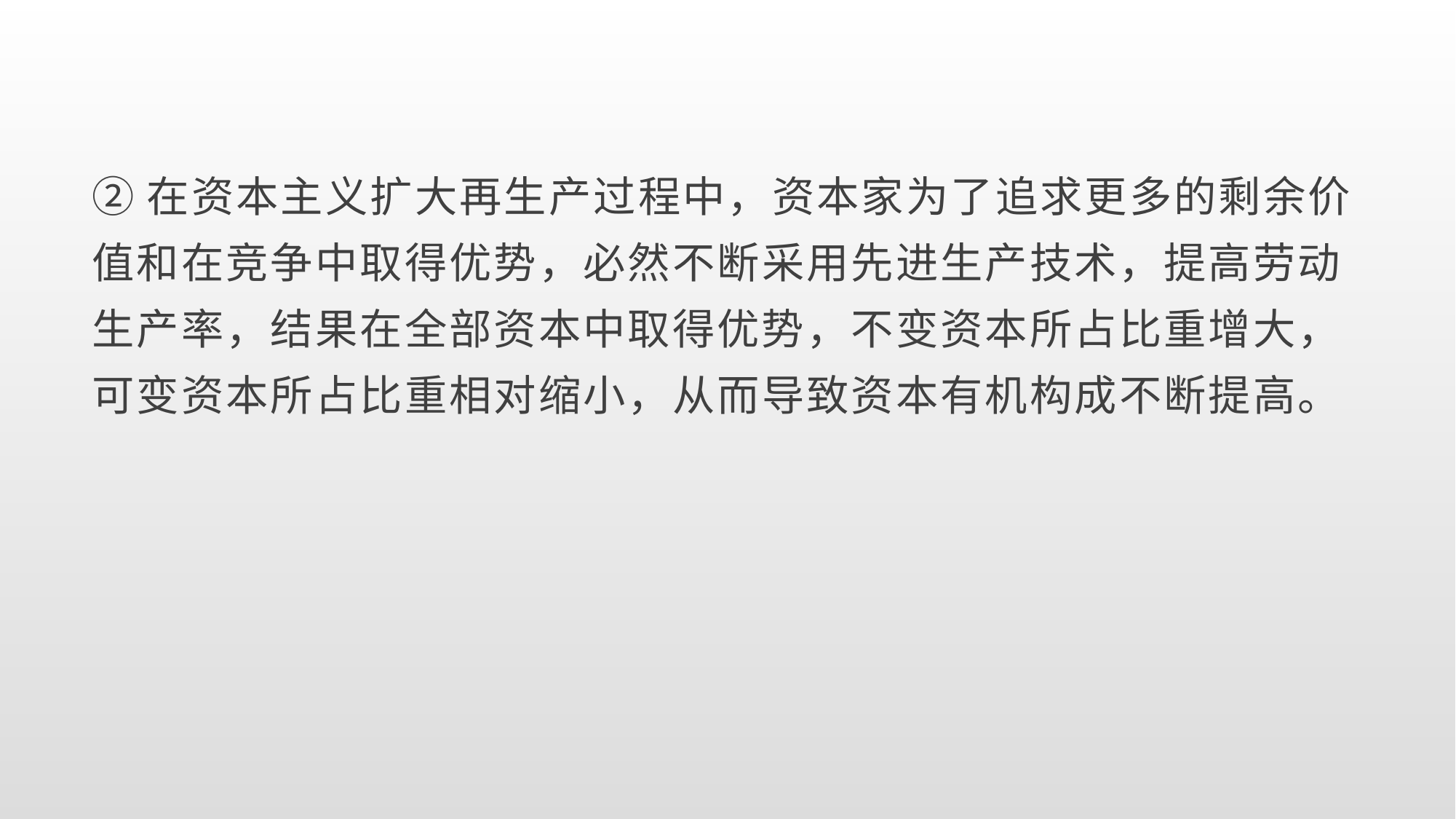

#
②在资本主义扩大再生产过程中，资本家为了追求更多的剩余价值和在竞争中取得优势，必然不断采用先进生产技术，提高劳动生产率，结果在全部资本中取得优势，不变资本所占比重增大，可变资本所占比重相对缩小，从而导致资本有机构成不断提高。